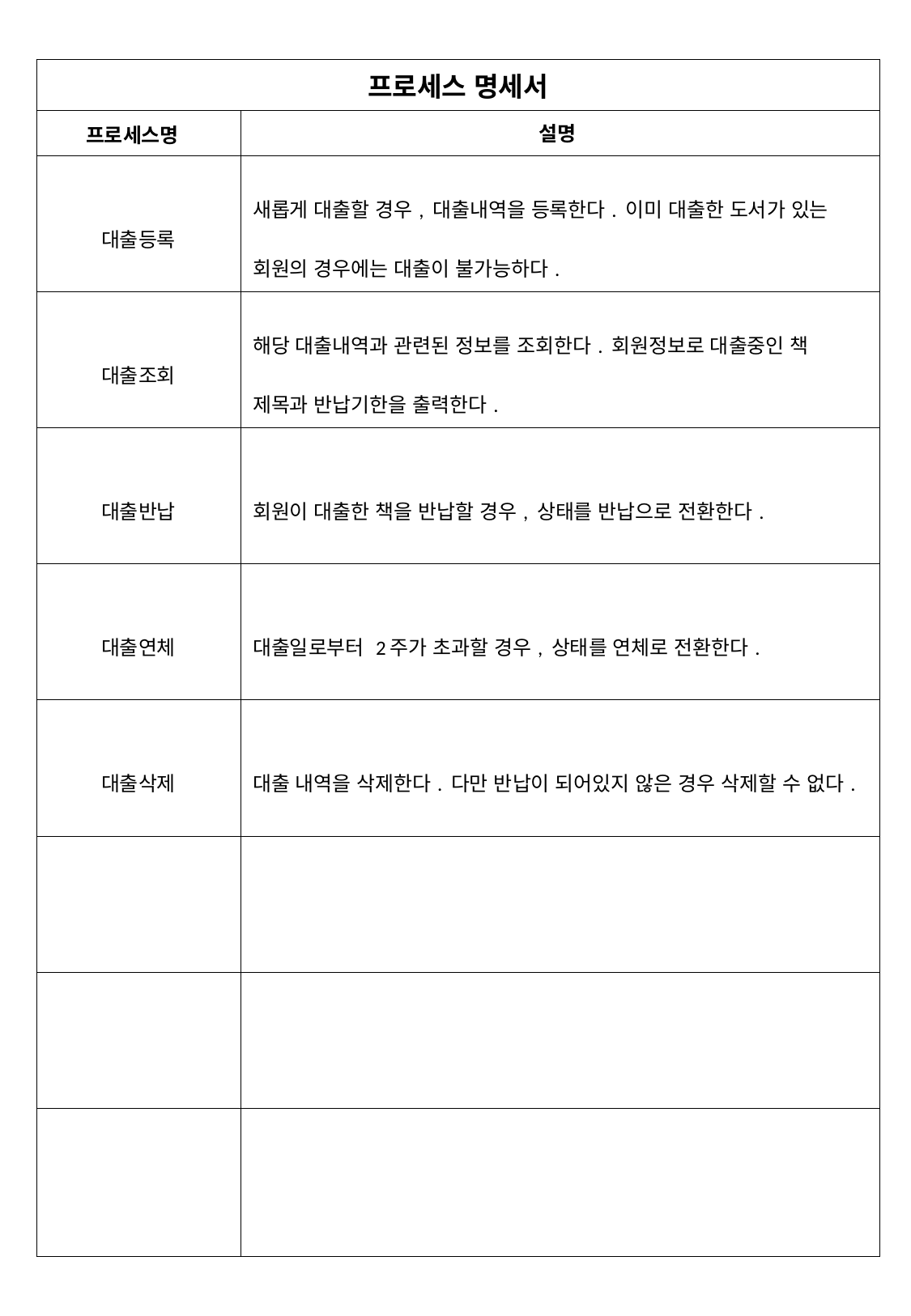

| 프로세스 명세서 |
| --- |
|  |
| 프로세스 명세서 |  |
| --- | --- |
| 프로세스명 | 설명 |
| 대출등록 | 새롭게 대출할 경우, 대출내역을 등록한다. 이미 대출한 도서가 있는 회원의 경우에는 대출이 불가능하다. |
| 대출조회 | 해당 대출내역과 관련된 정보를 조회한다. 회원정보로 대출중인 책 제목과 반납기한을 출력한다. |
| 대출반납 | 회원이 대출한 책을 반납할 경우, 상태를 반납으로 전환한다. |
| 대출연체 | 대출일로부터 2주가 초과할 경우, 상태를 연체로 전환한다. |
| 대출삭제 | 대출 내역을 삭제한다. 다만 반납이 되어있지 않은 경우 삭제할 수 없다. |
|  |  |
|  |  |
|  |  |